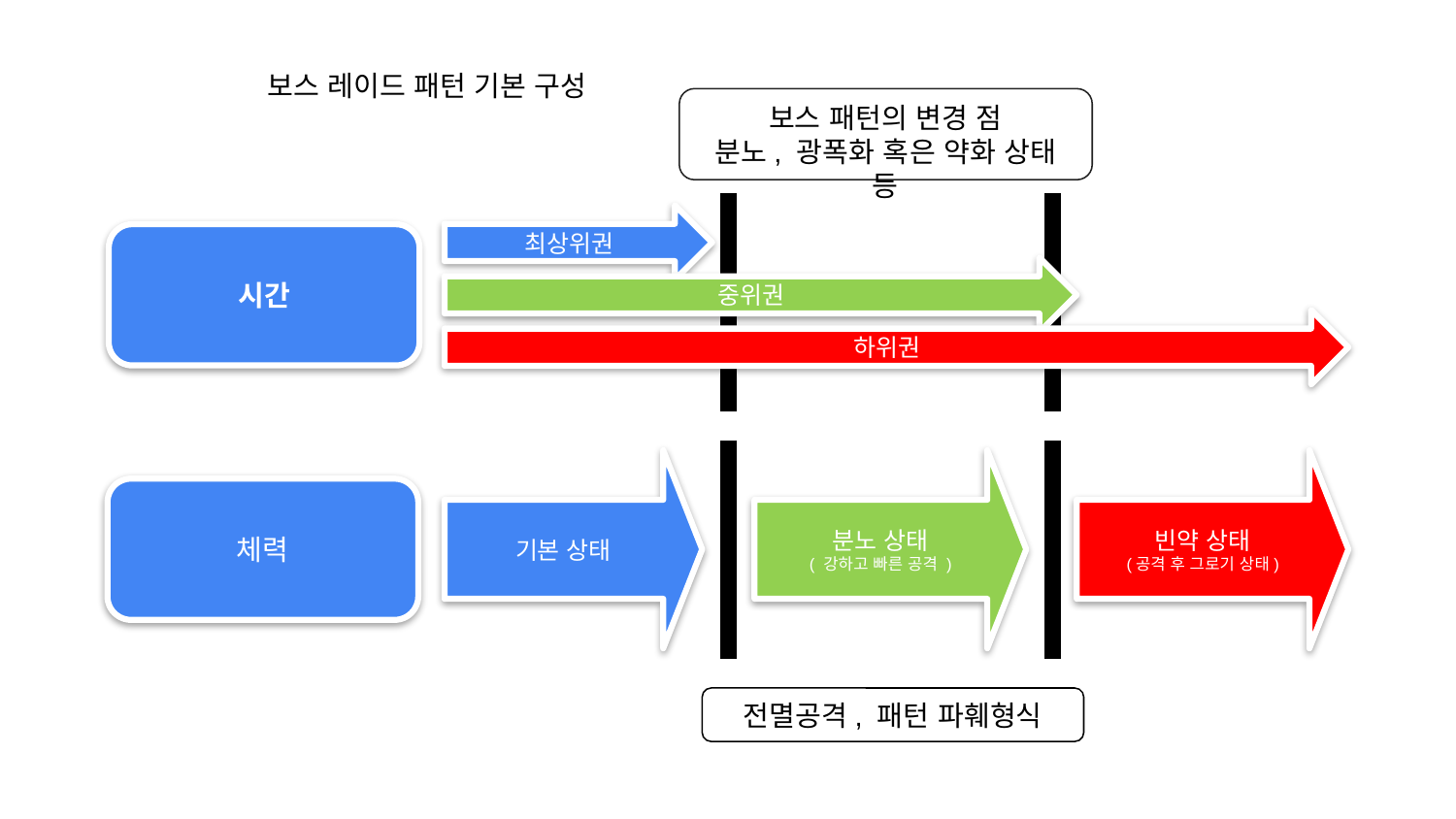

보스 레이드 패턴 기본 구성
보스 패턴의 변경 점
분노, 광폭화 혹은 약화 상태 등
최상위권
시간
중위권
하위권
기본 상태
분노 상태
( 강하고 빠른 공격 )
빈약 상태
(공격 후 그로기 상태)
체력
전멸공격, 패턴 파훼형식